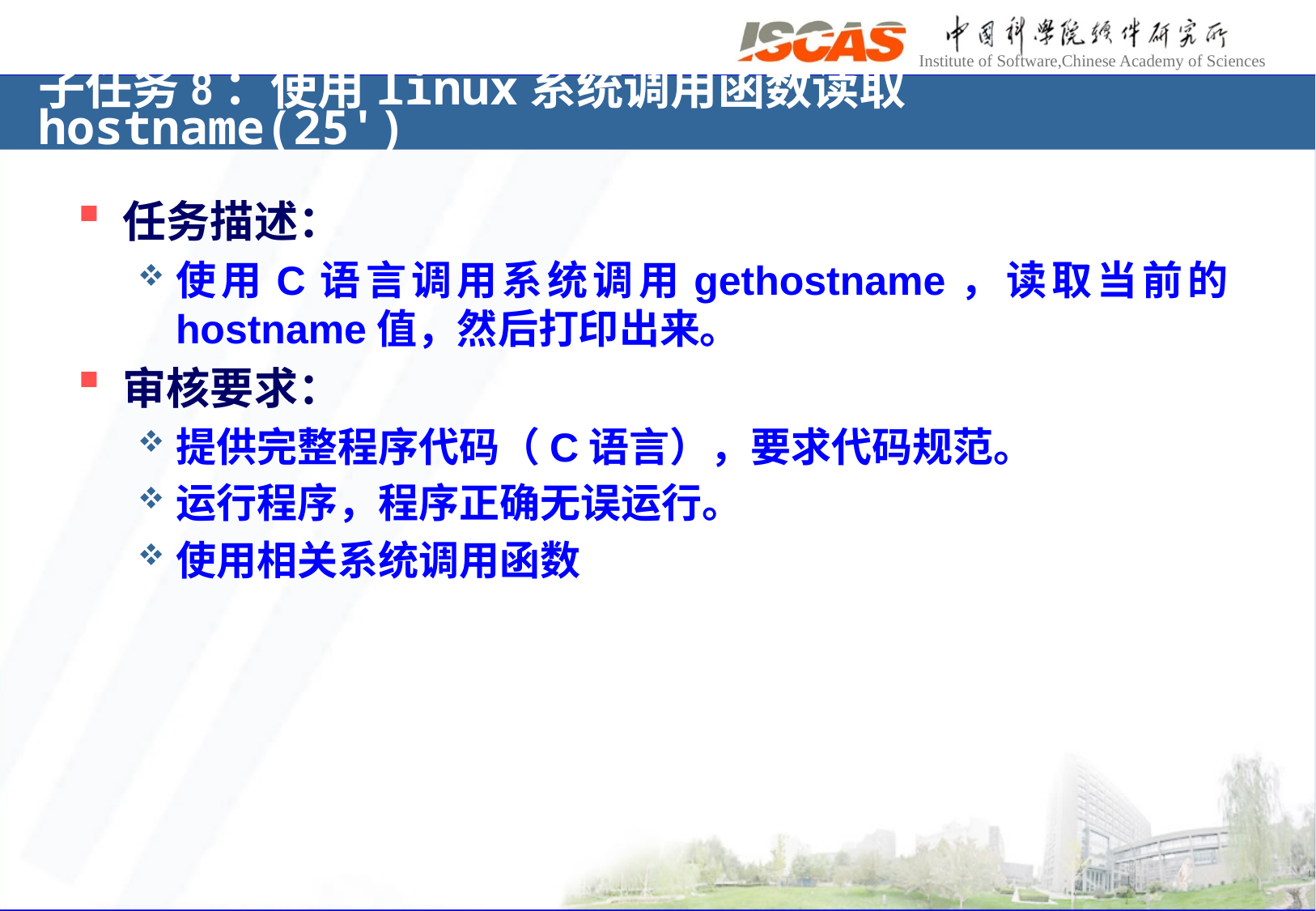

# 子任务8：使用linux系统调用函数读取hostname(25')
任务描述：
使用C语言调用系统调用gethostname，读取当前的hostname值，然后打印出来。
审核要求：
提供完整程序代码（C语言），要求代码规范。
运行程序，程序正确无误运行。
使用相关系统调用函数